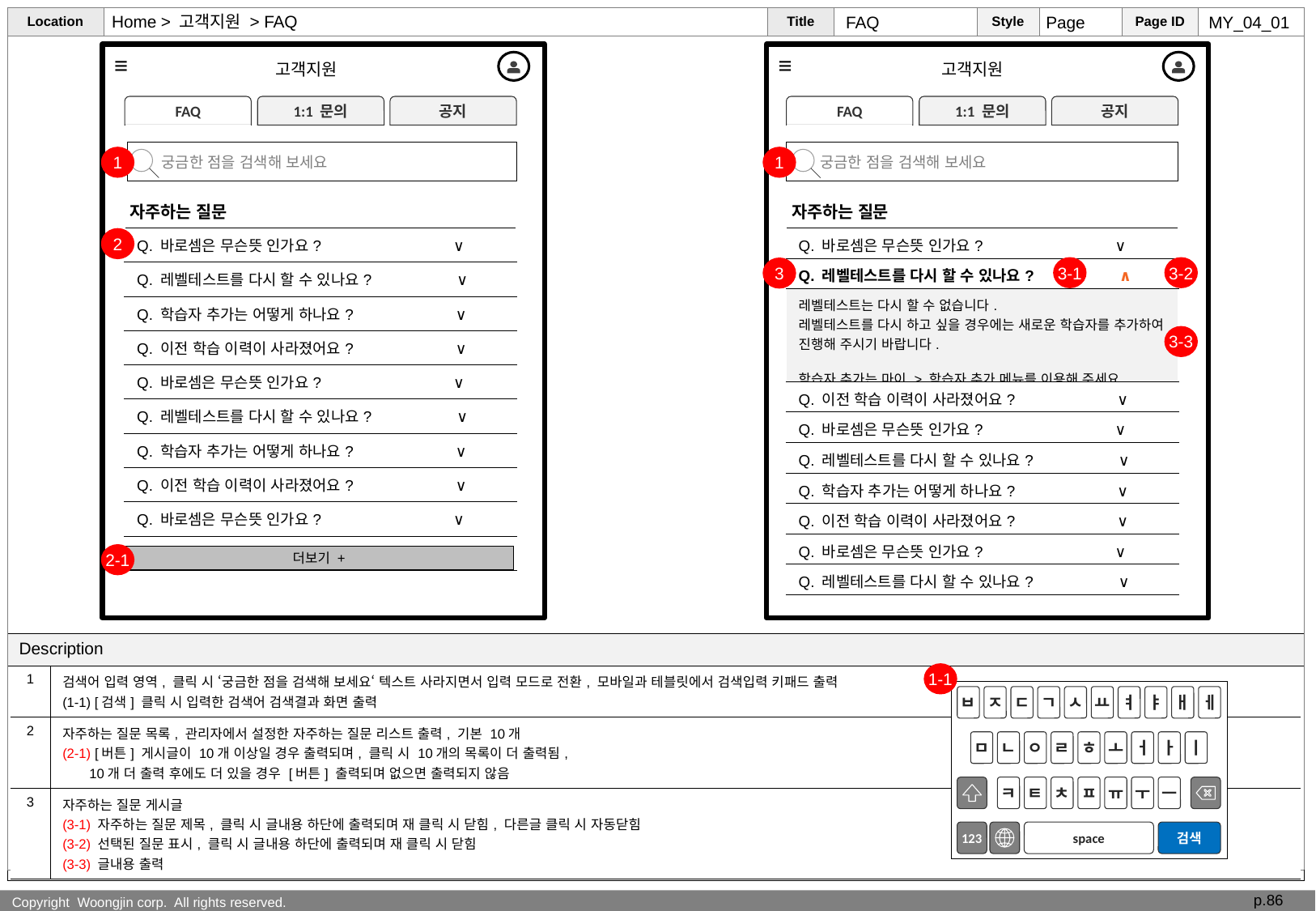

# Home > 고객지원 > FAQ
FAQ
Page
MY_04_01
|  | 고객지원 |
| --- | --- |
|  | 고객지원 |
| --- | --- |
FAQ
1:1 문의
공지
FAQ
1:1 문의
공지
      궁금한 점을 검색해 보세요
      궁금한 점을 검색해 보세요
1
1

자주하는 질문
자주하는 질문
| Q. 바로셈은 무슨뜻 인가요? ∨ |
| --- |
| Q. 레벨테스트를 다시 할 수 있나요? ∨ |
| Q. 학습자 추가는 어떻게 하나요? ∨ |
| Q. 이전 학습 이력이 사라졌어요? ∨ |
| Q. 바로셈은 무슨뜻 인가요? ∨ |
| Q. 레벨테스트를 다시 할 수 있나요? ∨ |
| Q. 학습자 추가는 어떻게 하나요? ∨ |
| Q. 이전 학습 이력이 사라졌어요? ∨ |
| Q. 바로셈은 무슨뜻 인가요? ∨ |
| Q. 레벨테스트를 다시 할 수 있나요? ∨ |
| Q. 바로셈은 무슨뜻 인가요? ∨ |
| --- |
| Q. 레벨테스트를 다시 할 수 있나요? ∧ |
| 레벨테스트는 다시 할 수 없습니다. 레벨테스트를 다시 하고 싶을 경우에는 새로운 학습자를 추가하여 진행해 주시기 바랍니다. 학습자 추가는 마이 > 학습자 추가 메뉴를 이용해 주세요. |
| Q. 이전 학습 이력이 사라졌어요? ∨ |
| Q. 바로셈은 무슨뜻 인가요? ∨ |
| Q. 레벨테스트를 다시 할 수 있나요? ∨ |
| Q. 학습자 추가는 어떻게 하나요? ∨ |
| Q. 이전 학습 이력이 사라졌어요? ∨ |
| Q. 바로셈은 무슨뜻 인가요? ∨ |
| Q. 레벨테스트를 다시 할 수 있나요? ∨ |
2
3-1
3-2
3
3-3
2-1
더보기 +
1-1
| 1 | 검색어 입력 영역, 클릭 시 ‘궁금한 점을 검색해 보세요‘ 텍스트 사라지면서 입력 모드로 전환, 모바일과 테블릿에서 검색입력 키패드 출력 (1-1) [검색] 클릭 시 입력한 검색어 검색결과 화면 출력 |
| --- | --- |
| 2 | 자주하는 질문 목록, 관리자에서 설정한 자주하는 질문 리스트 출력, 기본 10개 (2-1) [버튼] 게시글이 10개 이상일 경우 출력되며, 클릭 시 10개의 목록이 더 출력됨, 10개 더 출력 후에도 더 있을 경우 [버튼] 출력되며 없으면 출력되지 않음 |
| 3 | 자주하는 질문 게시글 (3-1) 자주하는 질문 제목, 클릭 시 글내용 하단에 출력되며 재 클릭 시 닫힘, 다른글 클릭 시 자동닫힘 (3-2) 선택된 질문 표시, 클릭 시 글내용 하단에 출력되며 재 클릭 시 닫힘 (3-3) 글내용 출력 |

ㅂ
ㅈ
ㄷ
ㄱ
ㅅ
ㅛ
ㅕ
ㅑ
ㅐ
ㅔ
ㅁ
ㄴ
ㅇ
ㄹ
ㅎ
ㅗ
ㅓ
ㅏ
ㅣ

ㅋ
ㅌ
ㅊ
ㅍ
ㅠ
ㅜ
ㅡ

123

space
검색